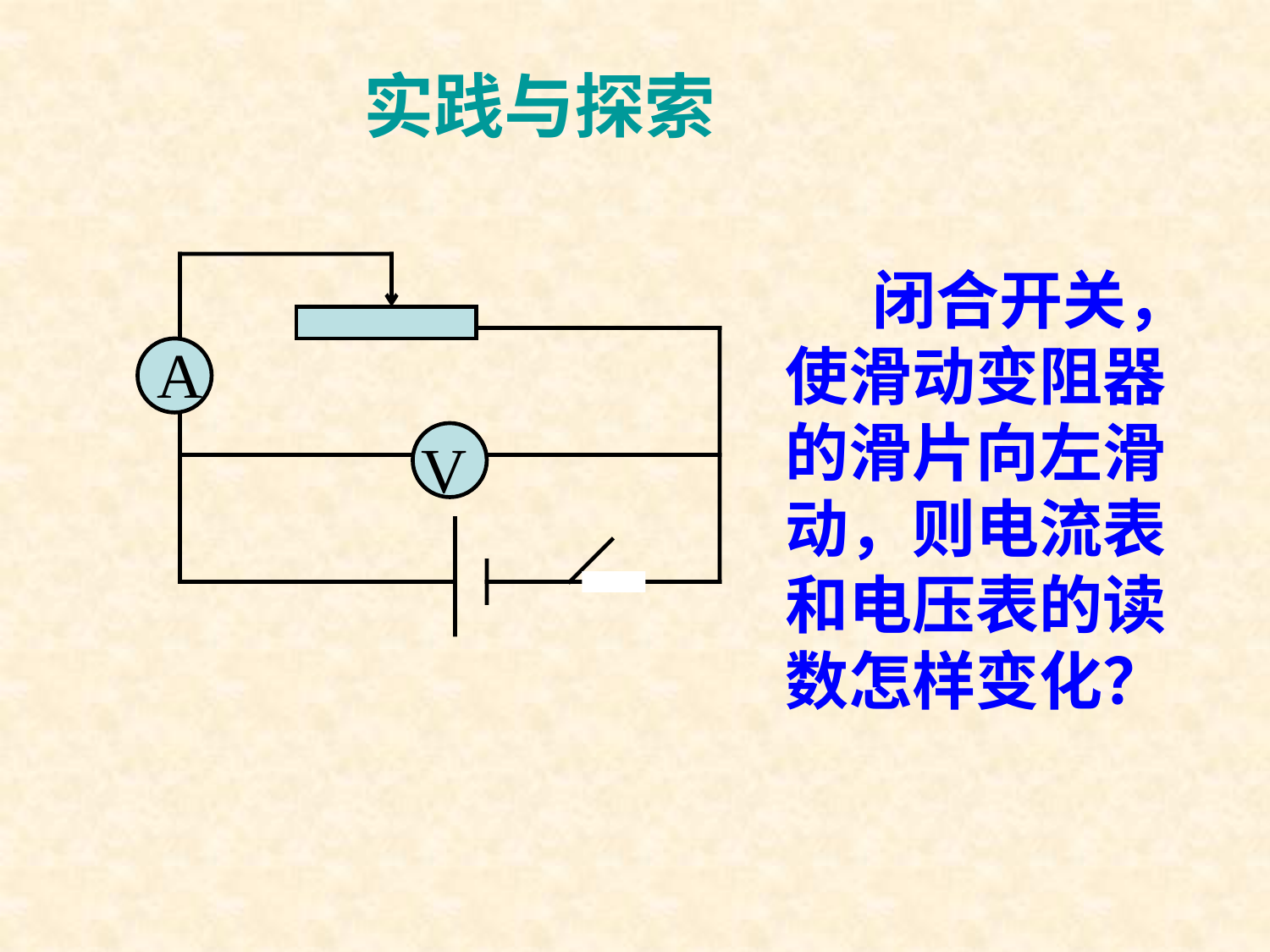

实践与探索

A

V

     闭合开关，使滑动变阻器的滑片向左滑动，则电流表和电压表的读数怎样变化？